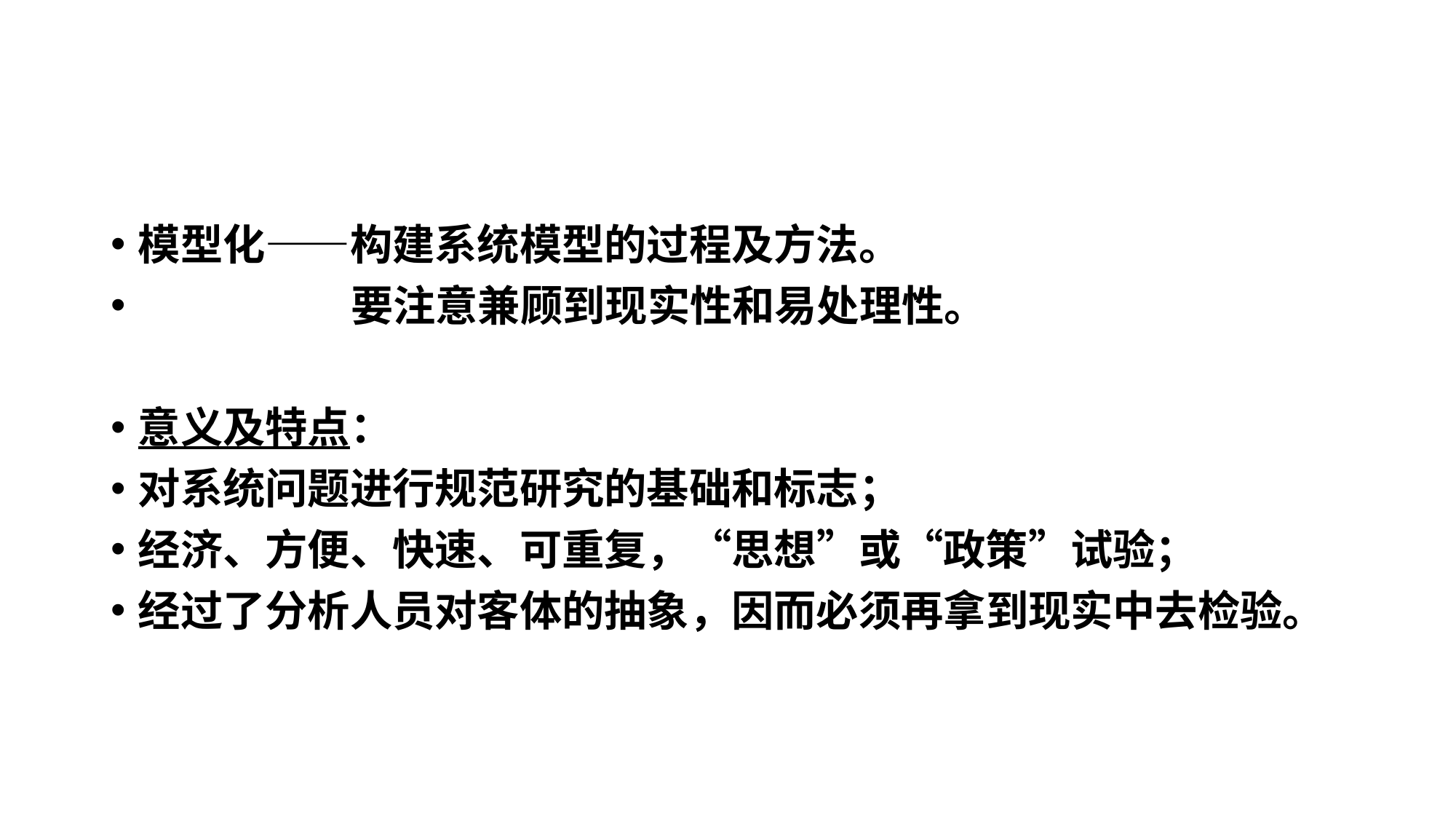

模型化——构建系统模型的过程及方法。
                     要注意兼顾到现实性和易处理性。

意义及特点：
对系统问题进行规范研究的基础和标志；
经济、方便、快速、可重复，“思想”或“政策”试验；
经过了分析人员对客体的抽象，因而必须再拿到现实中去检验。